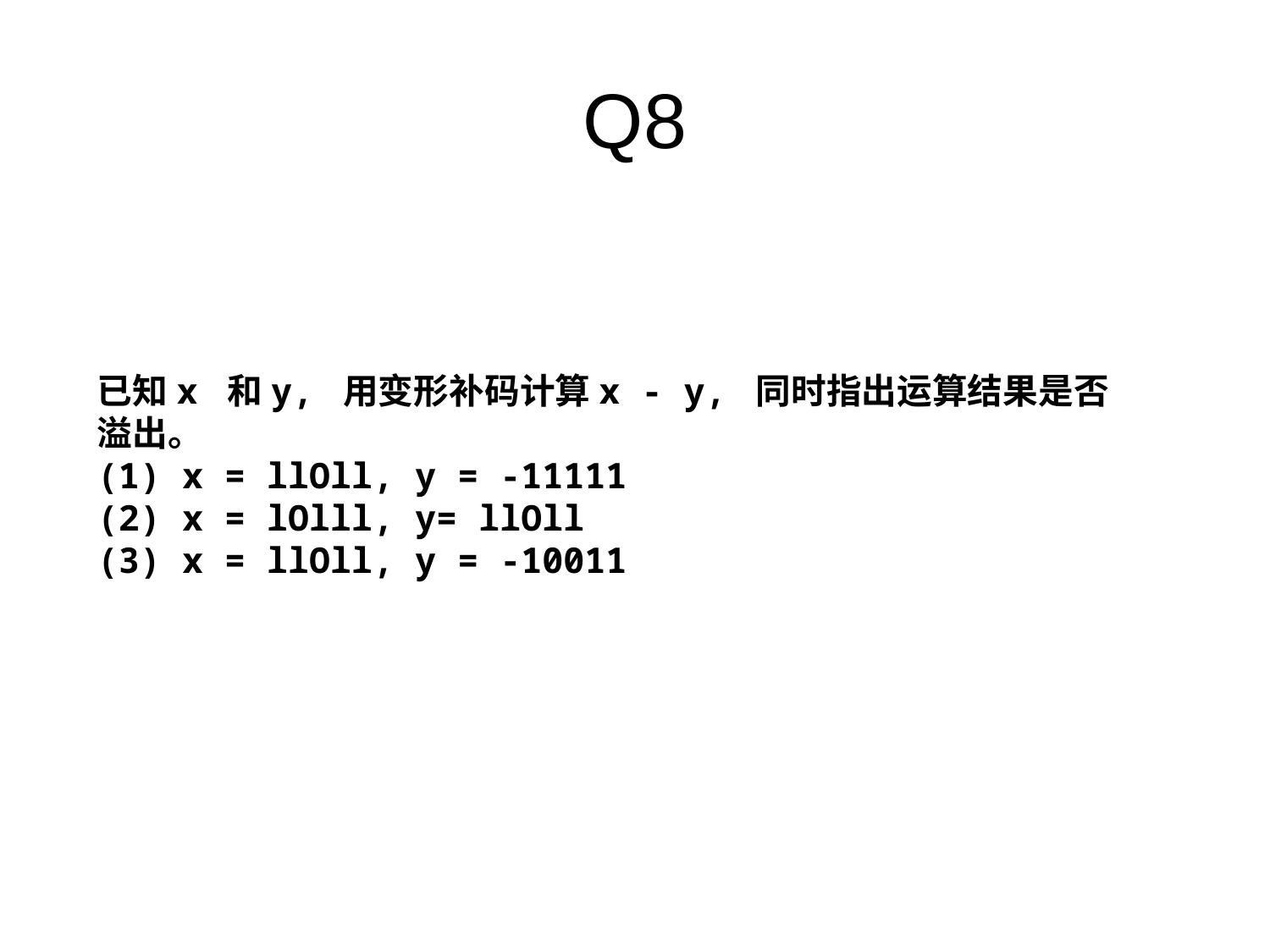

# Q8
已知x 和y, 用变形补码计算x - y, 同时指出运算结果是否溢出。
(1) x = llOll, y = -11111
(2) x = lOlll, y= llOll
(3) x = llOll, y = -10011